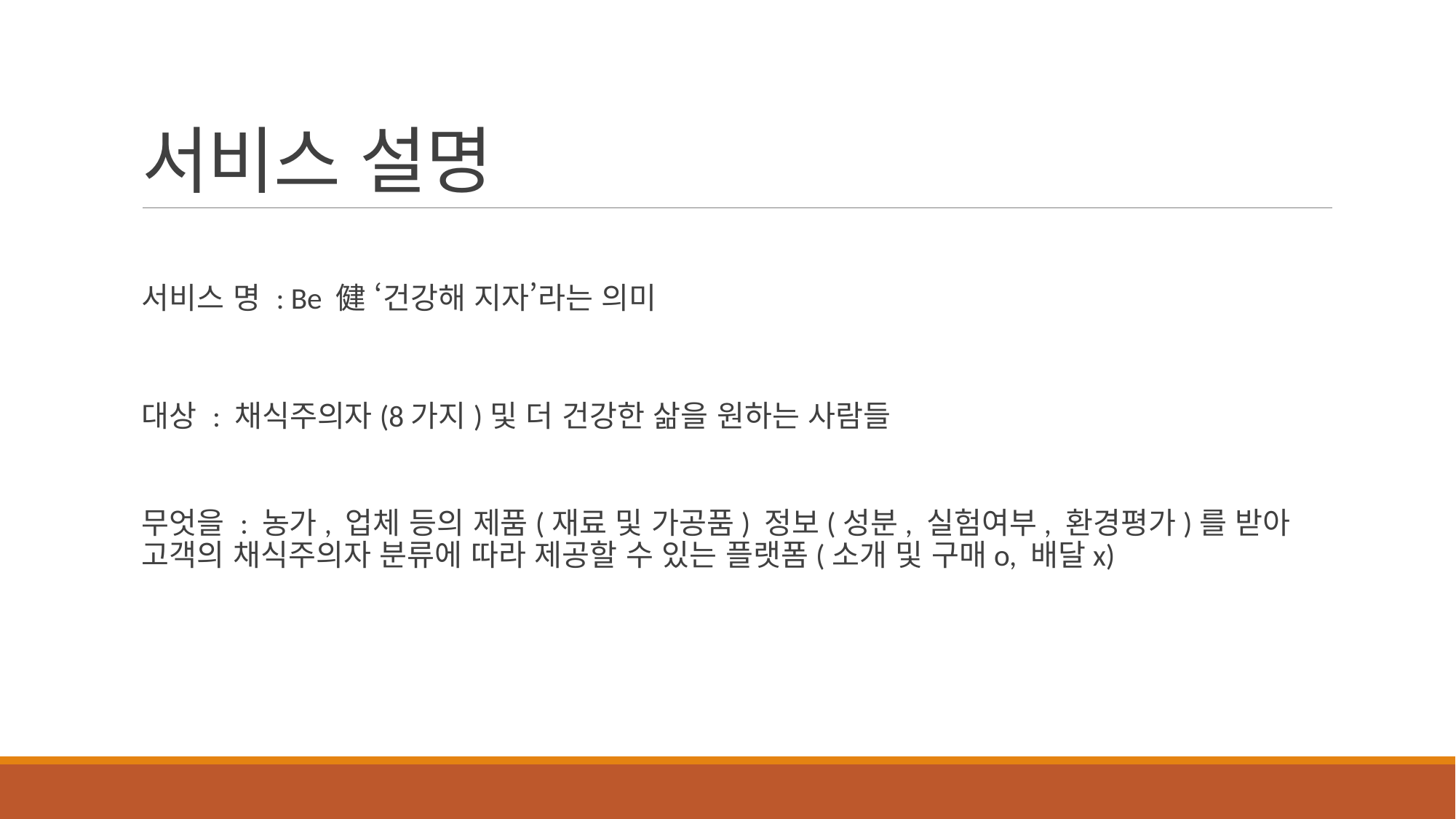

# 서비스 설명

서비스 명 : Be 健 ‘건강해 지자’라는 의미
대상 : 채식주의자(8가지)및 더 건강한 삶을 원하는 사람들

무엇을 : 농가, 업체 등의 제품(재료 및 가공품) 정보(성분, 실험여부, 환경평가)를 받아 고객의 채식주의자 분류에 따라 제공할 수 있는 플랫폼(소개 및 구매o, 배달x)